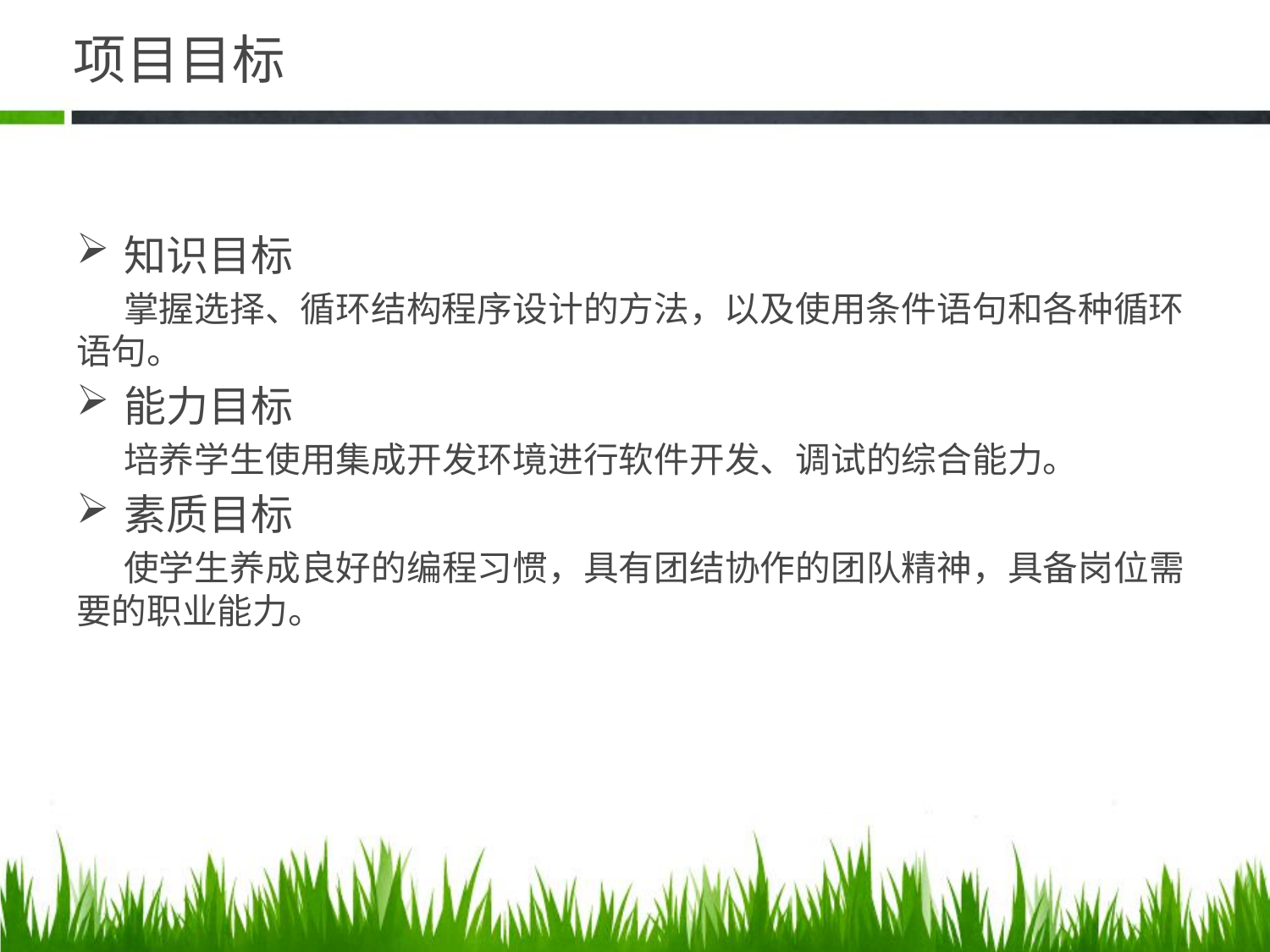

# 项目目标
知识目标
     掌握选择、循环结构程序设计的方法，以及使用条件语句和各种循环语句。
能力目标
     培养学生使用集成开发环境进行软件开发、调试的综合能力。
素质目标
     使学生养成良好的编程习惯，具有团结协作的团队精神，具备岗位需要的职业能力。